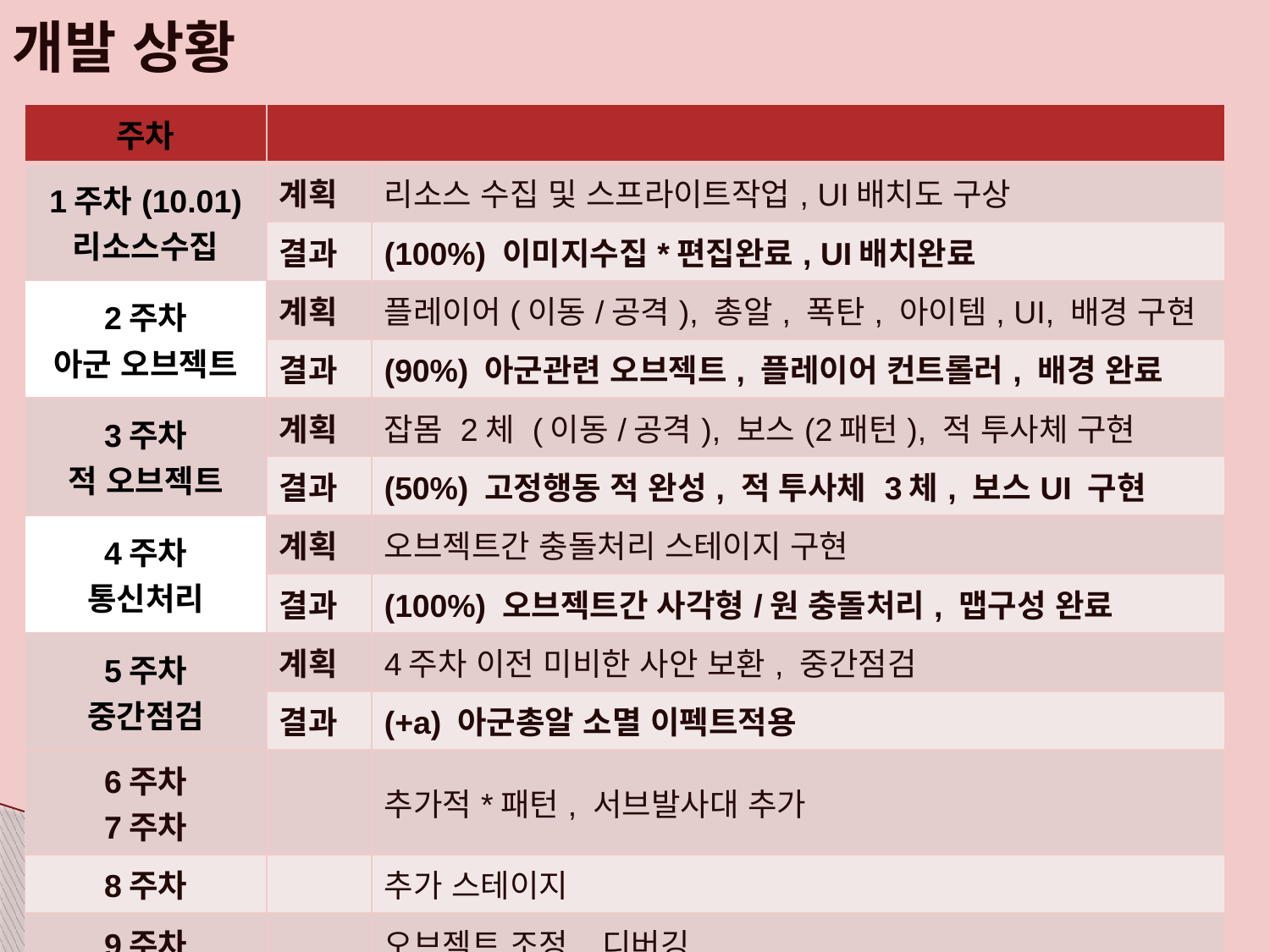

# 개발 상황
| 주차 |  |  |
| --- | --- | --- |
| 1주차(10.01) 리소스수집 | 계획 | 리소스 수집 및 스프라이트작업, UI배치도 구상 |
|  | 결과 | (100%) 이미지수집\*편집완료, UI배치완료 |
| 2주차 아군 오브젝트 | 계획 | 플레이어(이동/공격), 총알, 폭탄, 아이템, UI, 배경 구현 |
|  | 결과 | (90%) 아군관련 오브젝트, 플레이어 컨트롤러, 배경 완료 |
| 3주차 적 오브젝트 | 계획 | 잡몸 2체 (이동/공격), 보스(2패턴), 적 투사체 구현 |
|  | 결과 | (50%) 고정행동 적 완성, 적 투사체 3체, 보스UI 구현 |
| 4주차 통신처리 | 계획 | 오브젝트간 충돌처리 스테이지 구현 |
|  | 결과 | (100%) 오브젝트간 사각형/원 충돌처리, 맵구성 완료 |
| 5주차 중간점검 | 계획 | 4주차 이전 미비한 사안 보환, 중간점검 |
|  | 결과 | (+a) 아군총알 소멸 이펙트적용 |
| 6주차 7주차 |  | 추가적\*패턴, 서브발사대 추가 |
| 8주차 |  | 추가 스테이지 |
| 9주차 |  | 오브젝트 조정, 디버깅 |
| 10주차 |  | 완성 \* 릴리즈 |